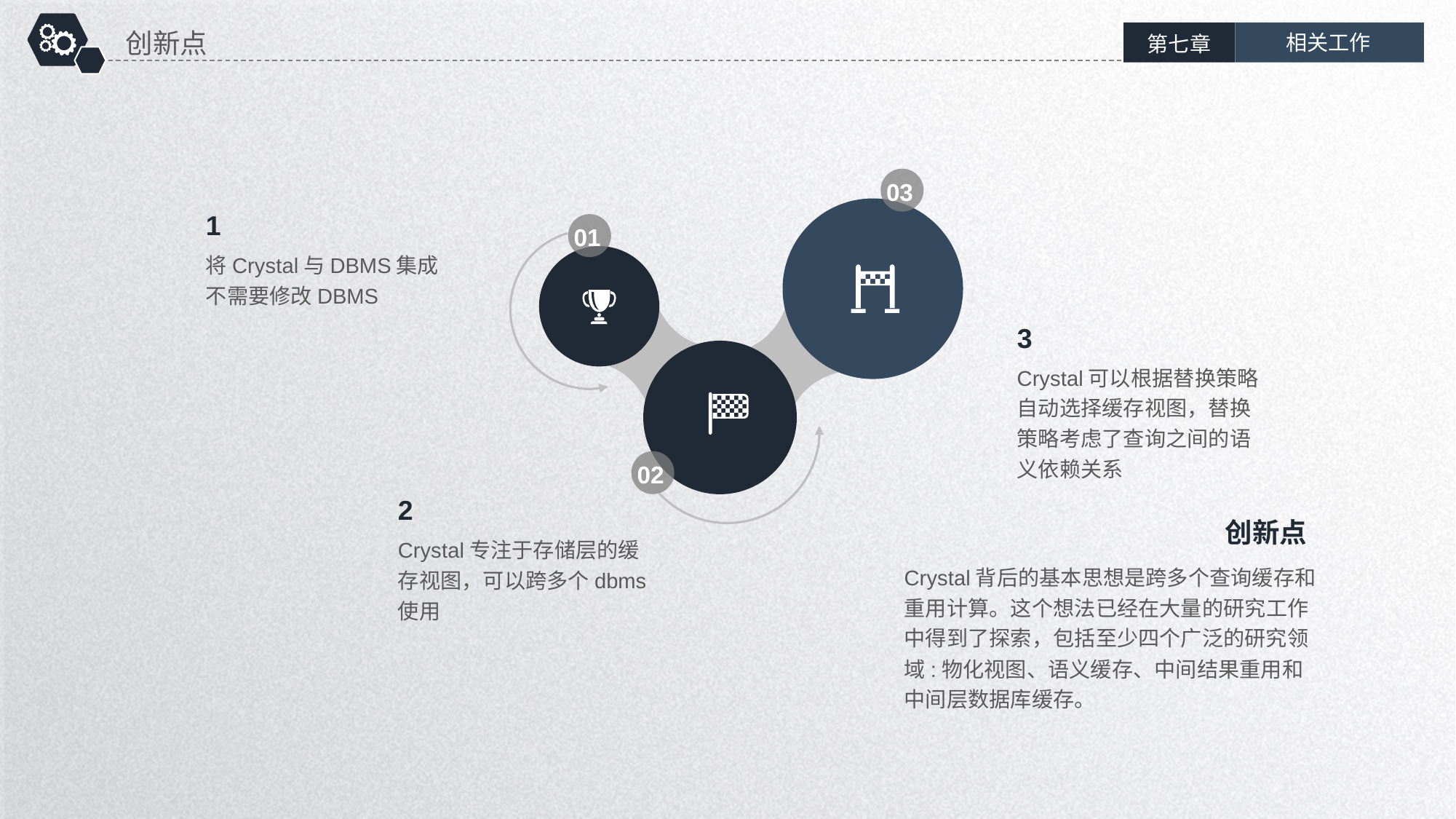

创新点

相关工作
第七章

03

1

01

将Crystal与DBMS集成不需要修改DBMS

3

Crystal可以根据替换策略自动选择缓存视图，替换策略考虑了查询之间的语义依赖关系

02
2
创新点
Crystal专注于存储层的缓存视图，可以跨多个dbms使用
Crystal背后的基本思想是跨多个查询缓存和重用计算。这个想法已经在大量的研究工作中得到了探索，包括至少四个广泛的研究领域:物化视图、语义缓存、中间结果重用和中间层数据库缓存。
延时符